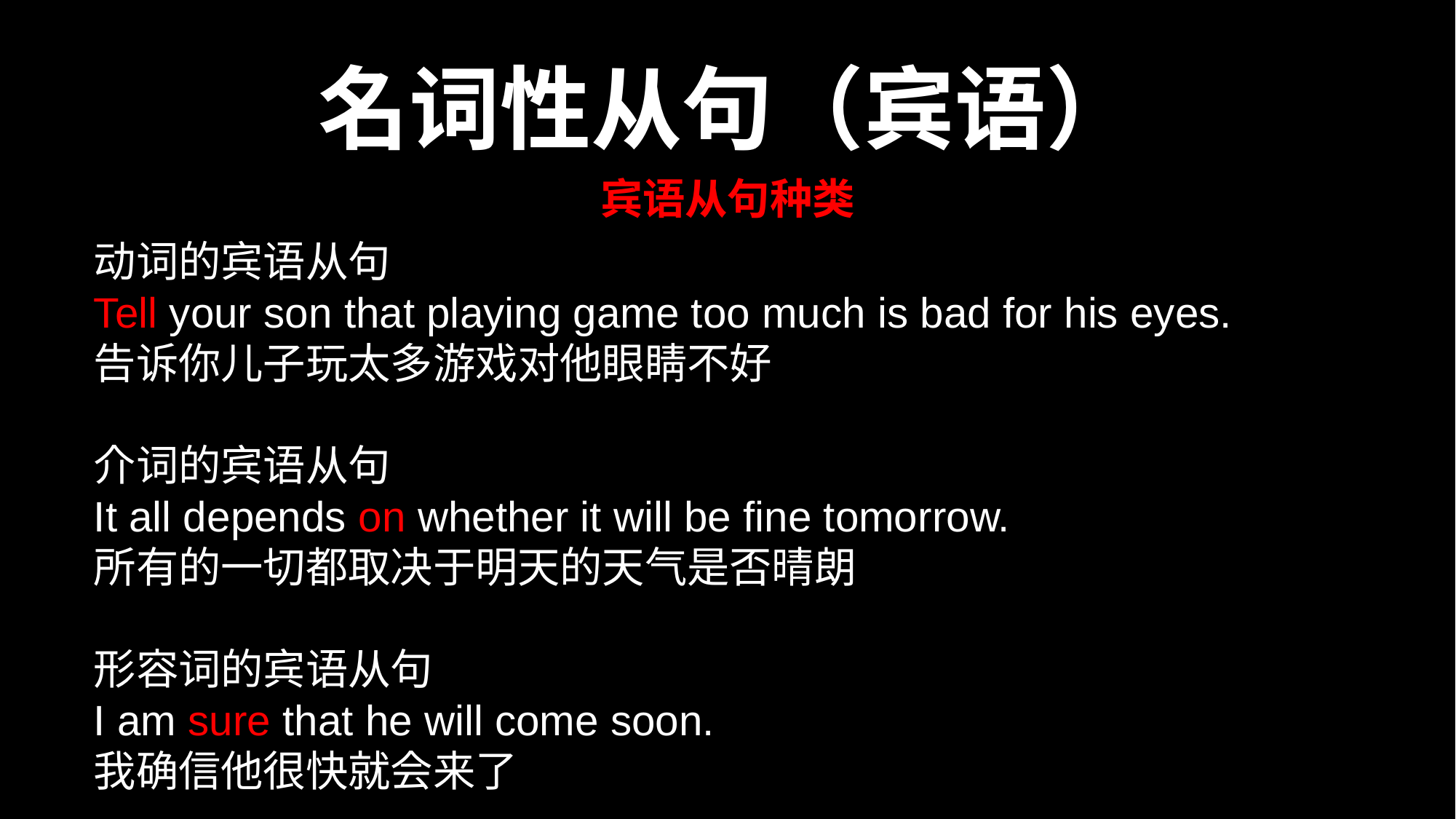

名词性从句（宾语）
宾语从句种类
动词的宾语从句
Tell your son that playing game too much is bad for his eyes.
告诉你儿子玩太多游戏对他眼睛不好

介词的宾语从句
It all depends on whether it will be fine tomorrow.
所有的一切都取决于明天的天气是否晴朗

形容词的宾语从句
I am sure that he will come soon.
我确信他很快就会来了